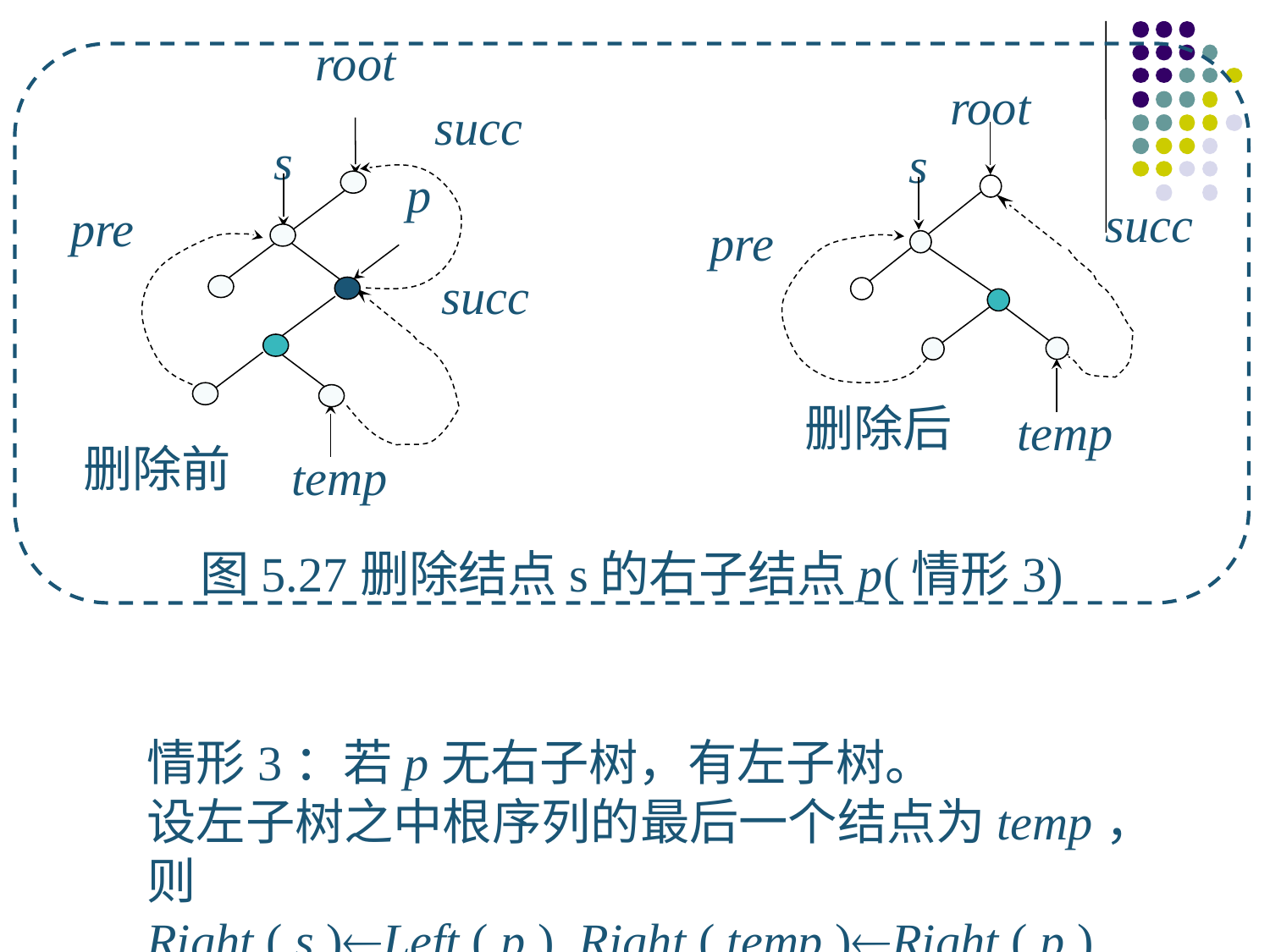

root
s

pre

succ
temp
删除前
p

succ
root
s

succ

pre
temp
删除后
图5.27删除结点s的右子结点p(情形3)
情形3：若p无右子树，有左子树。
设左子树之中根序列的最后一个结点为temp，则
Right ( s )←Left ( p ). Right ( temp )←Right ( p ).